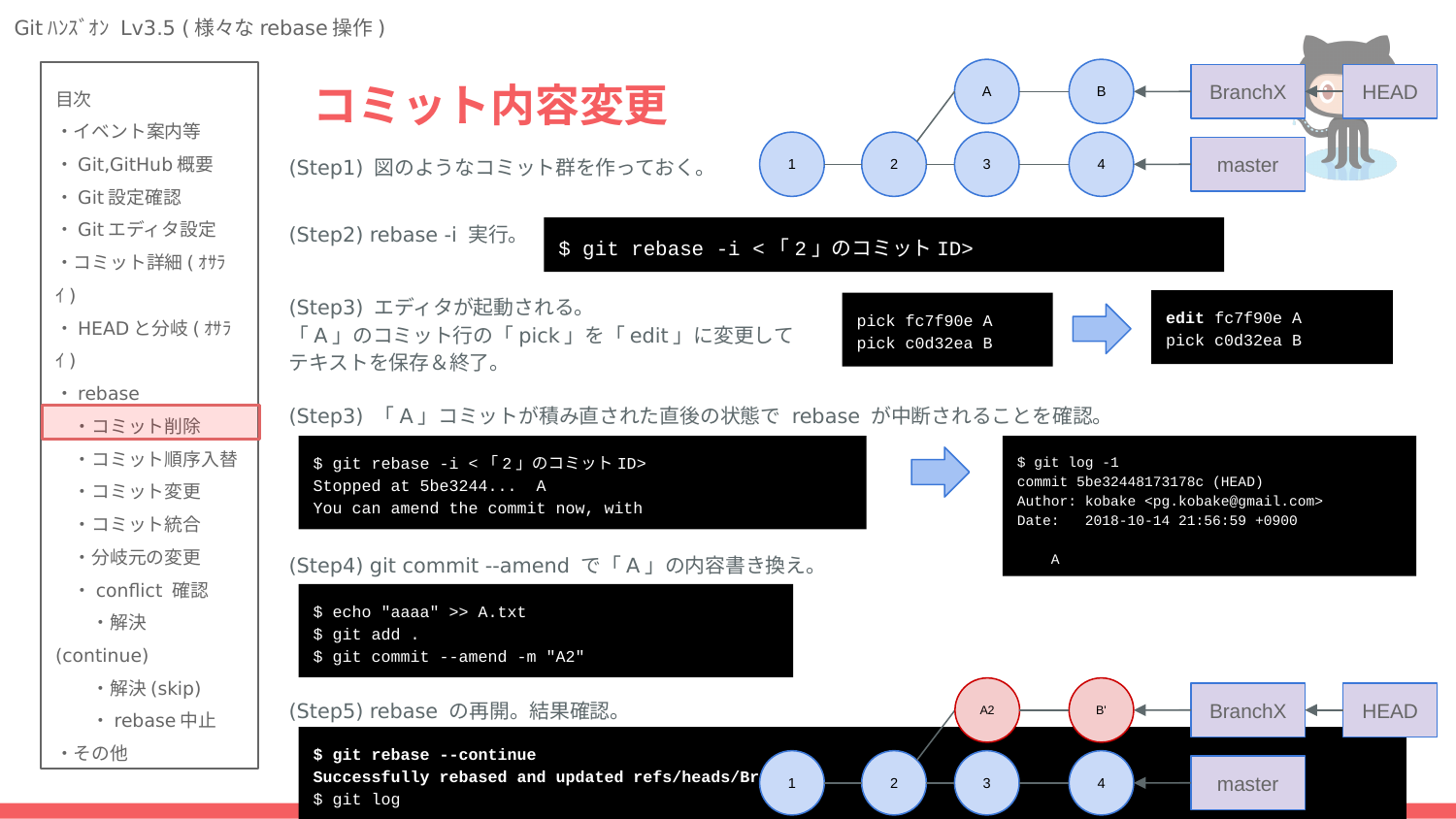

A
B
# コミット内容変更
BranchX
HEAD
1
2
3
4
(Step1) 図のようなコミット群を作っておく。
master
(Step2) rebase -i 実行。
$ git rebase -i <「2」のコミットID>
(Step3) エディタが起動される。
「A」のコミット行の「pick」を「edit」に変更して
テキストを保存＆終了。
edit fc7f90e A
pick c0d32ea B
pick fc7f90e A
pick c0d32ea B

(Step3) 「A」コミットが積み直された直後の状態で rebase が中断されることを確認。

$ git rebase -i <「2」のコミットID>
Stopped at 5be3244...  A
You can amend the commit now, with

$ git log -1
commit 5be32448173178c (HEAD)
Author: kobake <pg.kobake@gmail.com>
Date:   2018-10-14 21:56:59 +0900
    A

(Step4) git commit --amend で「A」の内容書き換え。
$ echo "aaaa" >> A.txt
$ git add .
$ git commit --amend -m "A2"
A2
B'
(Step5) rebase の再開。結果確認。
BranchX
HEAD
$ git rebase --continue
Successfully rebased and updated refs/heads/BranchX.
$ git log
1
2
3
4
master